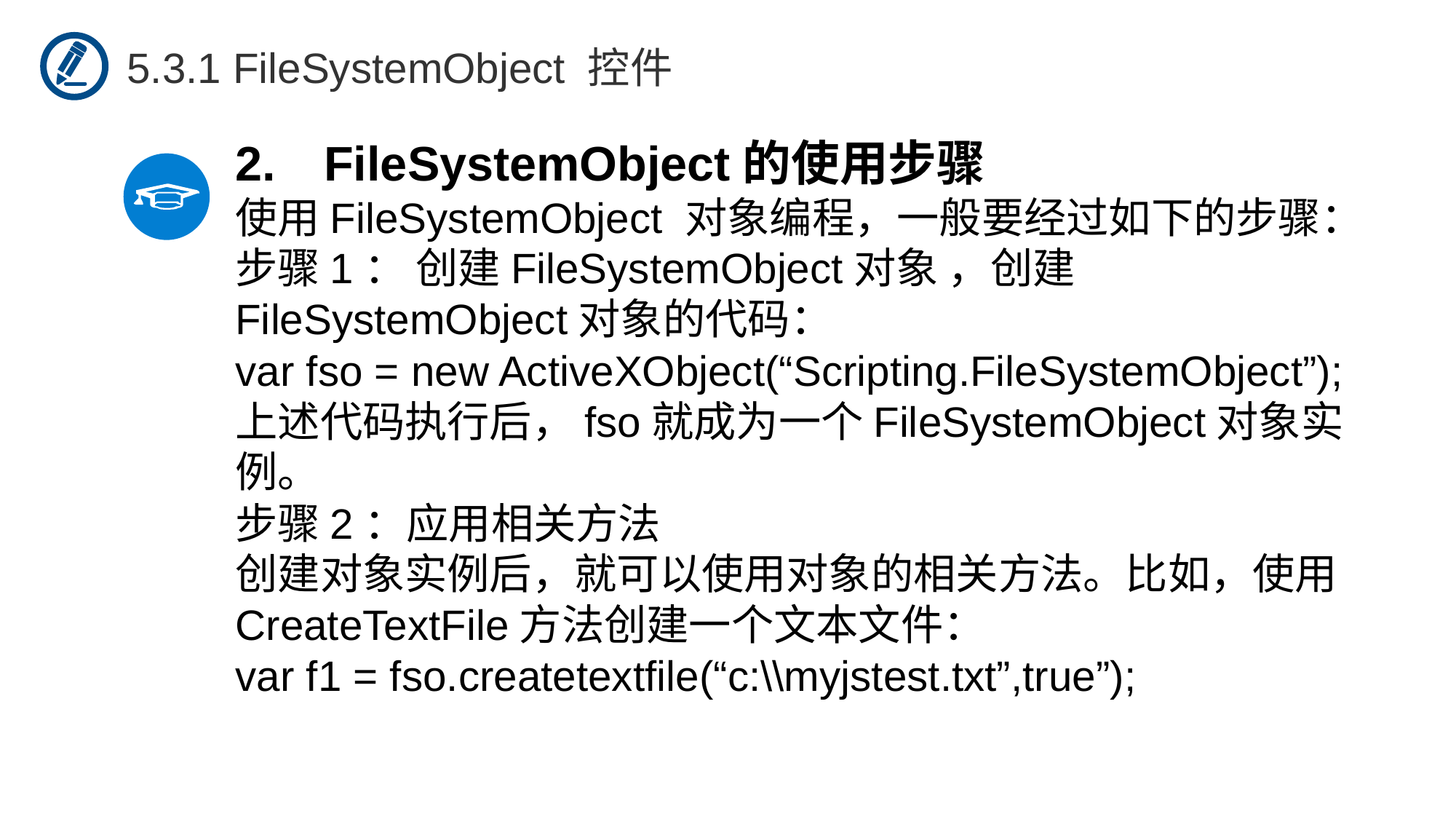

5.3.1 FileSystemObject 控件
FileSystemObject的使用步骤
使用FileSystemObject 对象编程，一般要经过如下的步骤：
步骤1： 创建FileSystemObject对象 ，创建FileSystemObject对象的代码：
var fso = new ActiveXObject(“Scripting.FileSystemObject”);
上述代码执行后，fso就成为一个FileSystemObject对象实例。
步骤2：应用相关方法
创建对象实例后，就可以使用对象的相关方法。比如，使用CreateTextFile方法创建一个文本文件：
var f1 = fso.createtextfile(“c:\\myjstest.txt”,true”);